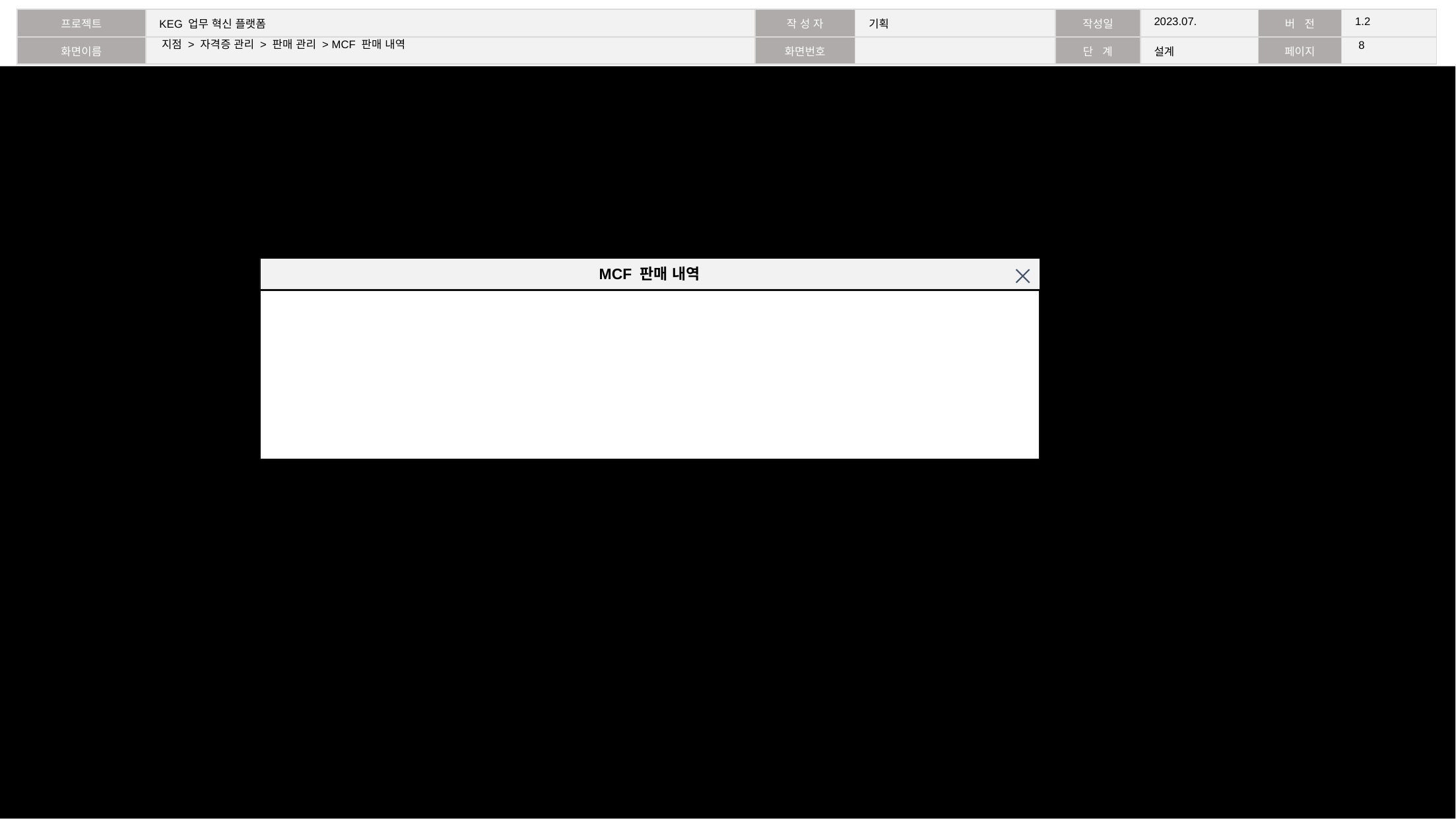

8
지점 > 자격증 관리 > 판매 관리 > MCF 판매 내역

MCF 판매 내역